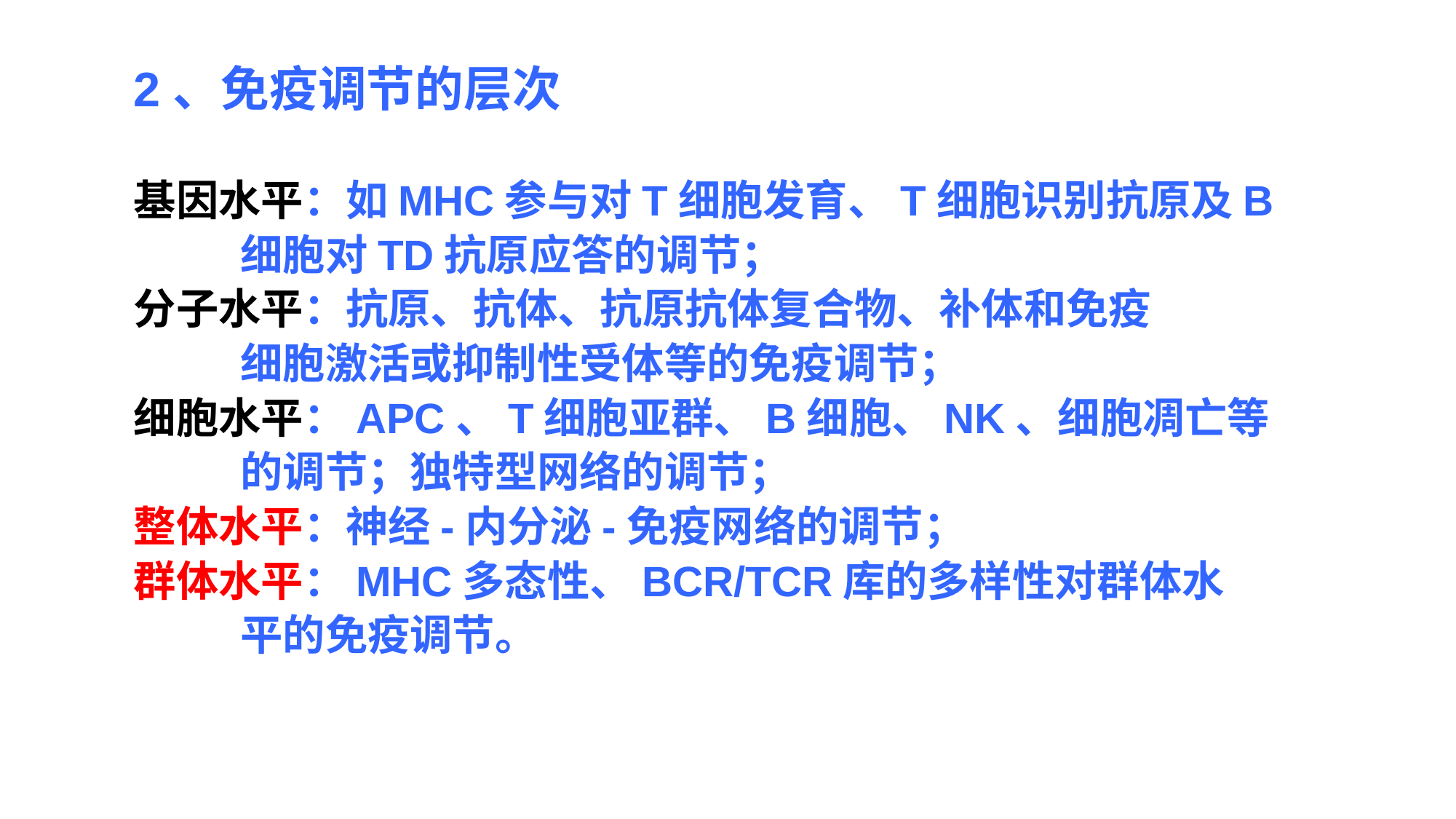

2、免疫调节的层次

基因水平：如MHC参与对T细胞发育、T细胞识别抗原及B
          细胞对TD抗原应答的调节；
分子水平：抗原、抗体、抗原抗体复合物、补体和免疫
          细胞激活或抑制性受体等的免疫调节；
细胞水平：APC、T细胞亚群、B细胞、NK、细胞凋亡等
          的调节；独特型网络的调节；
整体水平：神经-内分泌-免疫网络的调节；
群体水平：MHC多态性、BCR/TCR库的多样性对群体水
          平的免疫调节。